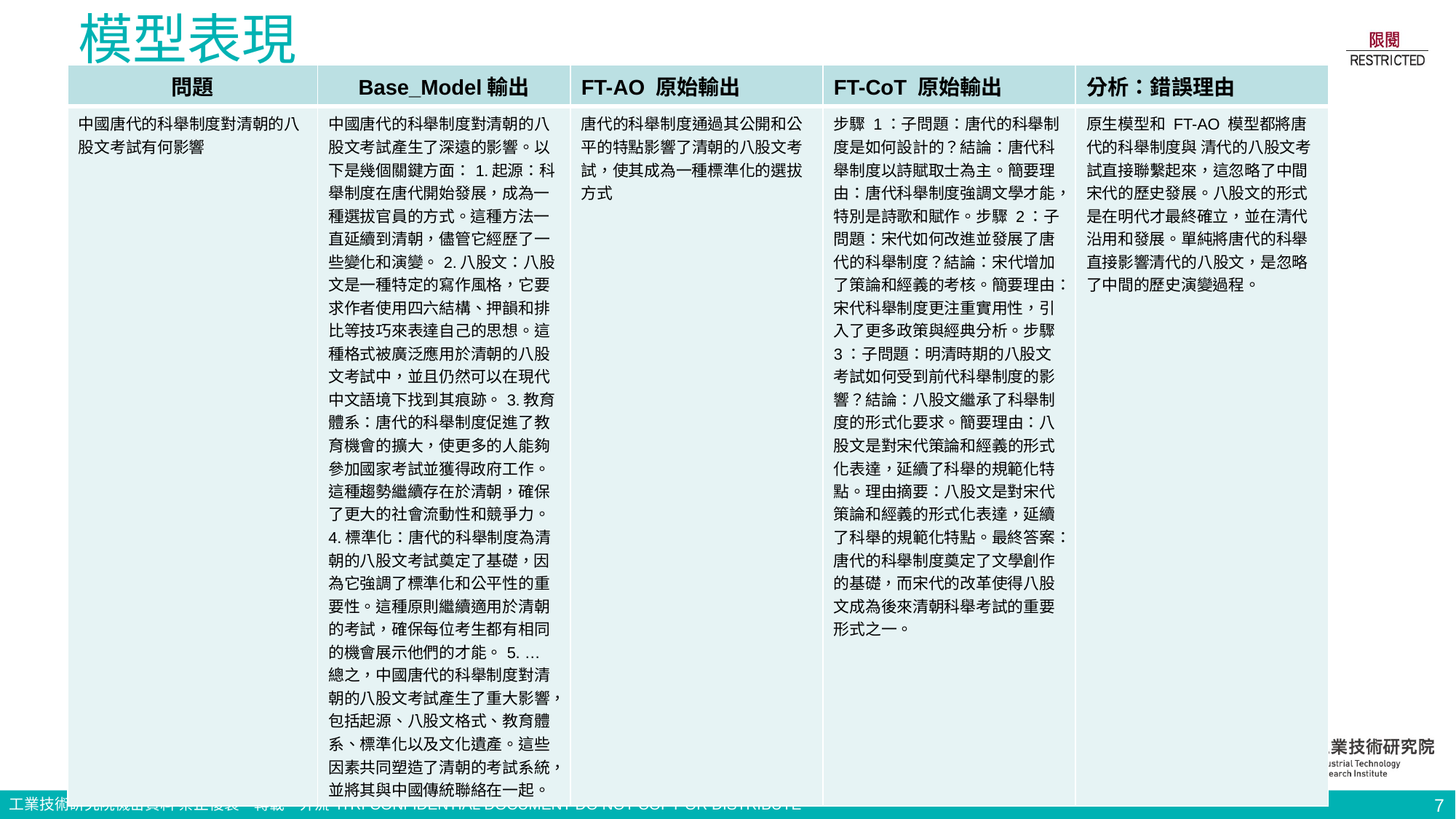

# 模型表現
| 問題 | Base\_Model輸出 | FT-AO 原始輸出 | FT-CoT 原始輸出 | 分析：錯誤理由 |
| --- | --- | --- | --- | --- |
| 中國唐代的科舉制度對清朝的八股文考試有何影響 | 中國唐代的科舉制度對清朝的八股文考試產生了深遠的影響。以下是幾個關鍵方面：1.起源：科舉制度在唐代開始發展，成為一種選拔官員的方式。這種方法一直延續到清朝，儘管它經歷了一些變化和演變。2.八股文：八股文是一種特定的寫作風格，它要求作者使用四六結構、押韻和排比等技巧來表達自己的思想。這種格式被廣泛應用於清朝的八股文考試中，並且仍然可以在現代中文語境下找到其痕跡。3.教育體系：唐代的科舉制度促進了教育機會的擴大，使更多的人能夠參加國家考試並獲得政府工作。這種趨勢繼續存在於清朝，確保了更大的社會流動性和競爭力。4.標準化：唐代的科舉制度為清朝的八股文考試奠定了基礎，因為它強調了標準化和公平性的重要性。這種原則繼續適用於清朝的考試，確保每位考生都有相同的機會展示他們的才能。5. … 總之，中國唐代的科舉制度對清朝的八股文考試產生了重大影響，包括起源、八股文格式、教育體系、標準化以及文化遺產。這些因素共同塑造了清朝的考試系統，並將其與中國傳統聯絡在一起。 | 唐代的科舉制度通過其公開和公平的特點影響了清朝的八股文考試，使其成為一種標準化的選拔方式 | 步驟 1：子問題：唐代的科舉制度是如何設計的？結論：唐代科舉制度以詩賦取士為主。簡要理由：唐代科舉制度強調文學才能，特別是詩歌和賦作。步驟 2：子問題：宋代如何改進並發展了唐代的科舉制度？結論：宋代增加了策論和經義的考核。簡要理由：宋代科舉制度更注重實用性，引入了更多政策與經典分析。步驟 3：子問題：明清時期的八股文考試如何受到前代科舉制度的影響？結論：八股文繼承了科舉制度的形式化要求。簡要理由：八股文是對宋代策論和經義的形式化表達，延續了科舉的規範化特點。理由摘要：八股文是對宋代策論和經義的形式化表達，延續了科舉的規範化特點。最終答案：唐代的科舉制度奠定了文學創作的基礎，而宋代的改革使得八股文成為後來清朝科舉考試的重要形式之一。 | 原生模型和 FT-AO 模型都將唐代的科舉制度與 清代的八股文考試直接聯繫起來，這忽略了中間宋代的歷史發展。八股文的形式是在明代才最終確立，並在清代沿用和發展。單純將唐代的科舉直接影響清代的八股文，是忽略了中間的歷史演變過程。 |
7